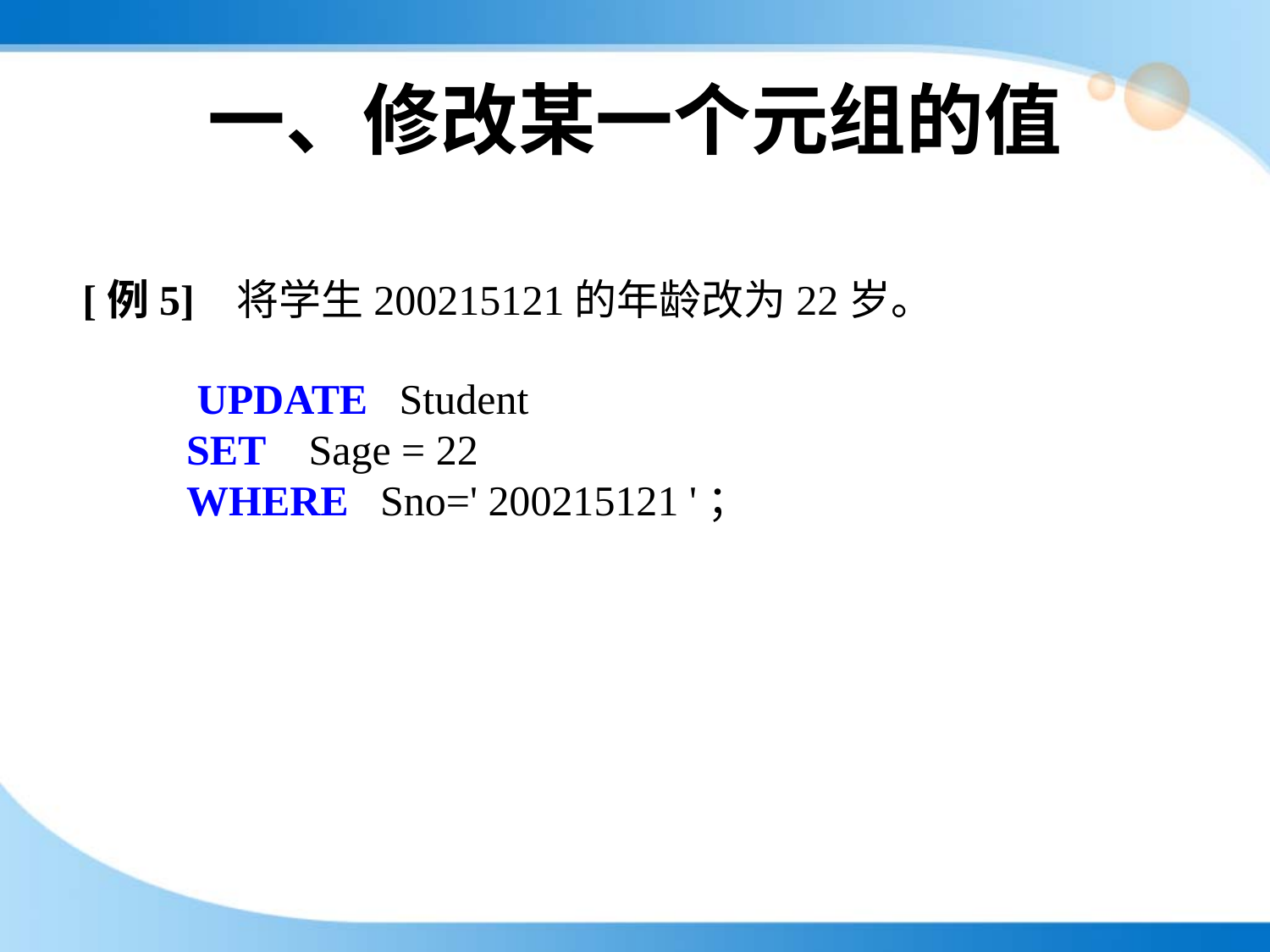

# 一、修改某一个元组的值
[例5]   将学生200215121的年龄改为22岁。
 UPDATE   Student
SET    Sage = 22
WHERE   Sno=' 200215121 '；